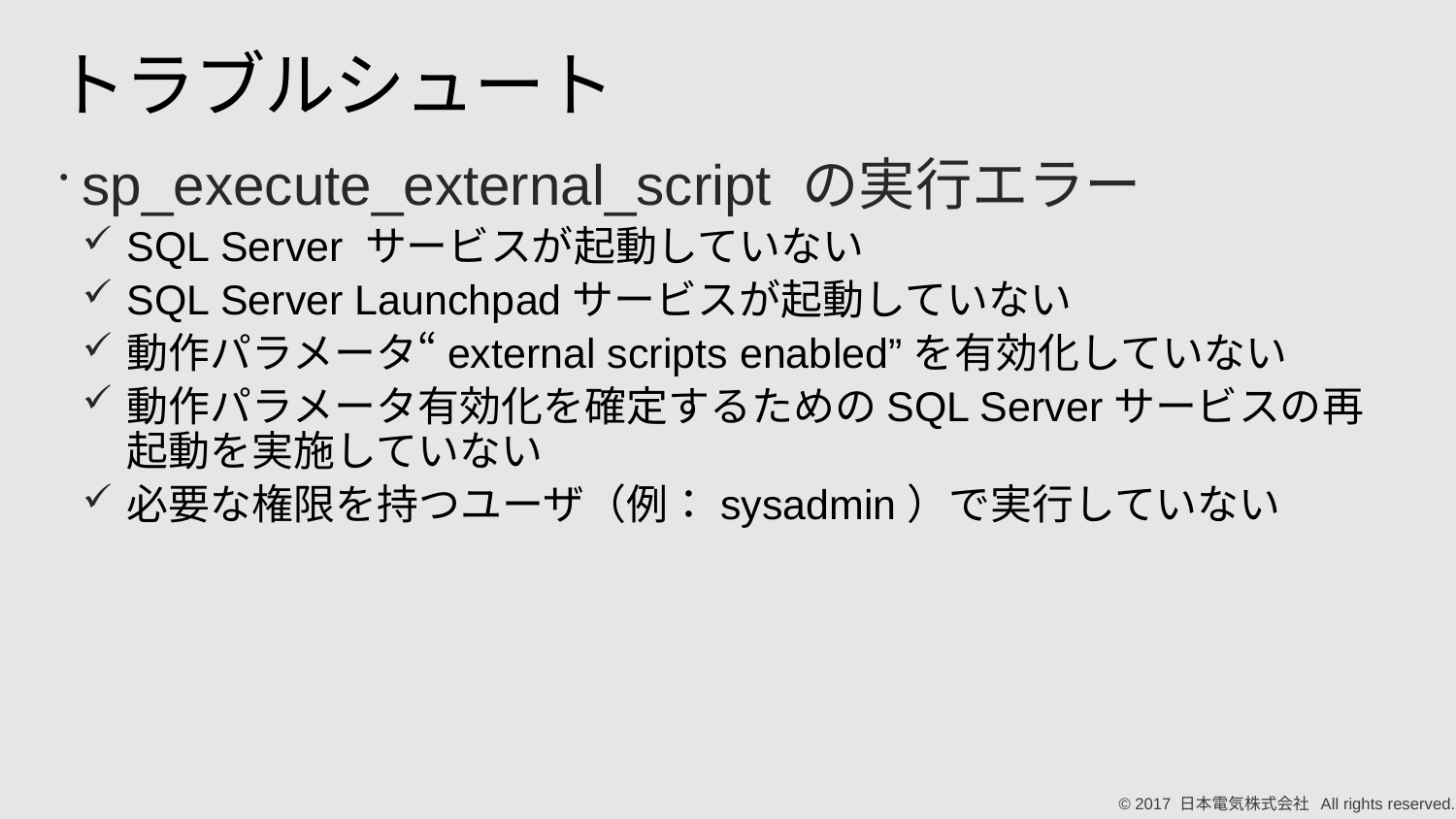

# トラブルシュート
sp_execute_external_script の実行エラー
SQL Server サービスが起動していない
SQL Server Launchpadサービスが起動していない
動作パラメータ“external scripts enabled”を有効化していない
動作パラメータ有効化を確定するためのSQL Serverサービスの再起動を実施していない
必要な権限を持つユーザ（例：sysadmin）で実行していない